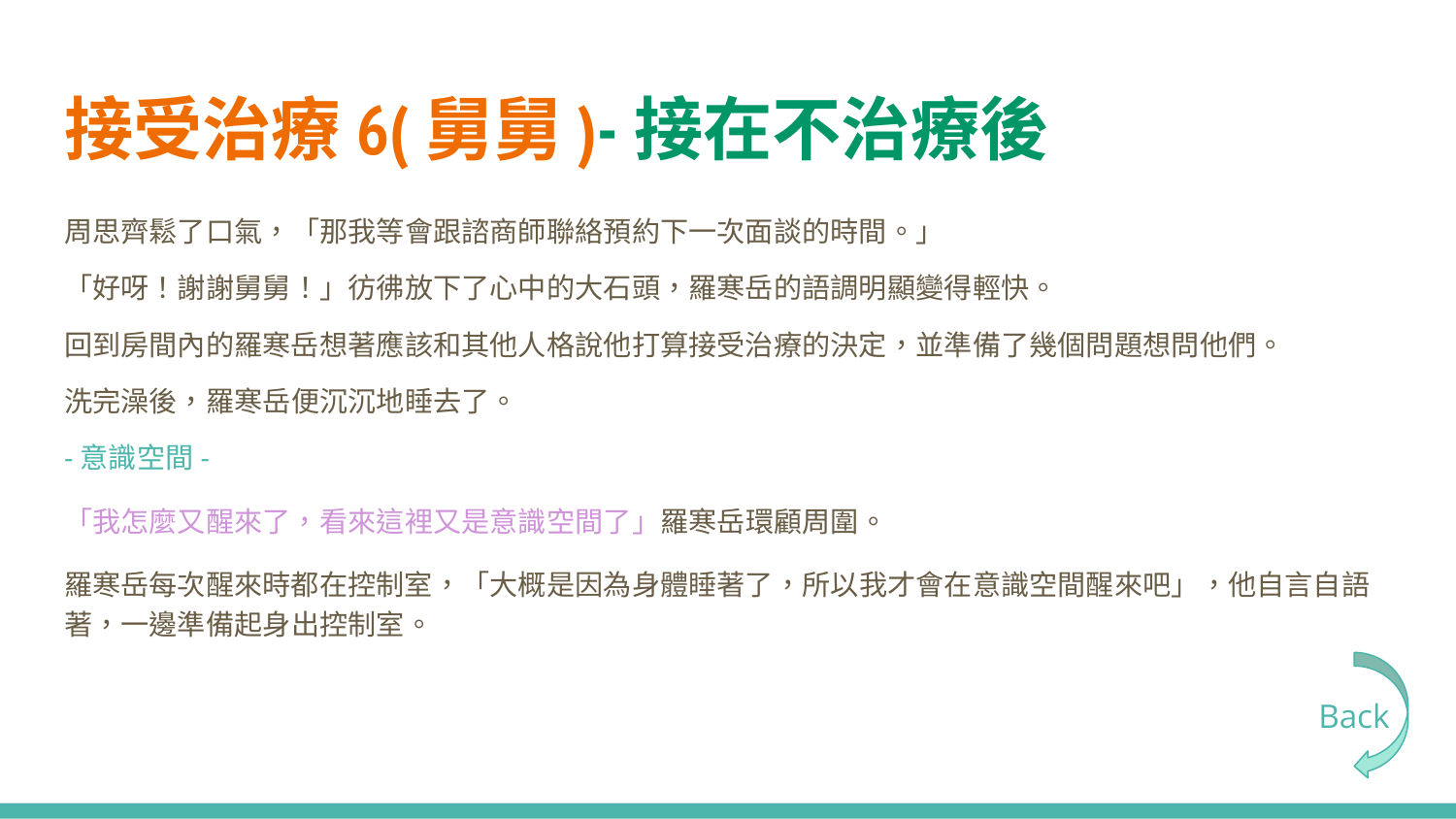

# 接受治療6(舅舅)-接在不治療後
周思齊鬆了口氣，「那我等會跟諮商師聯絡預約下一次面談的時間。」
「好呀！謝謝舅舅！」彷彿放下了心中的大石頭，羅寒岳的語調明顯變得輕快。
回到房間內的羅寒岳想著應該和其他人格說他打算接受治療的決定，並準備了幾個問題想問他們。
洗完澡後，羅寒岳便沉沉地睡去了。
-意識空間-
「我怎麼又醒來了，看來這裡又是意識空間了」羅寒岳環顧周圍。
羅寒岳每次醒來時都在控制室，「大概是因為身體睡著了，所以我才會在意識空間醒來吧」，他自言自語著，一邊準備起身出控制室。

Back